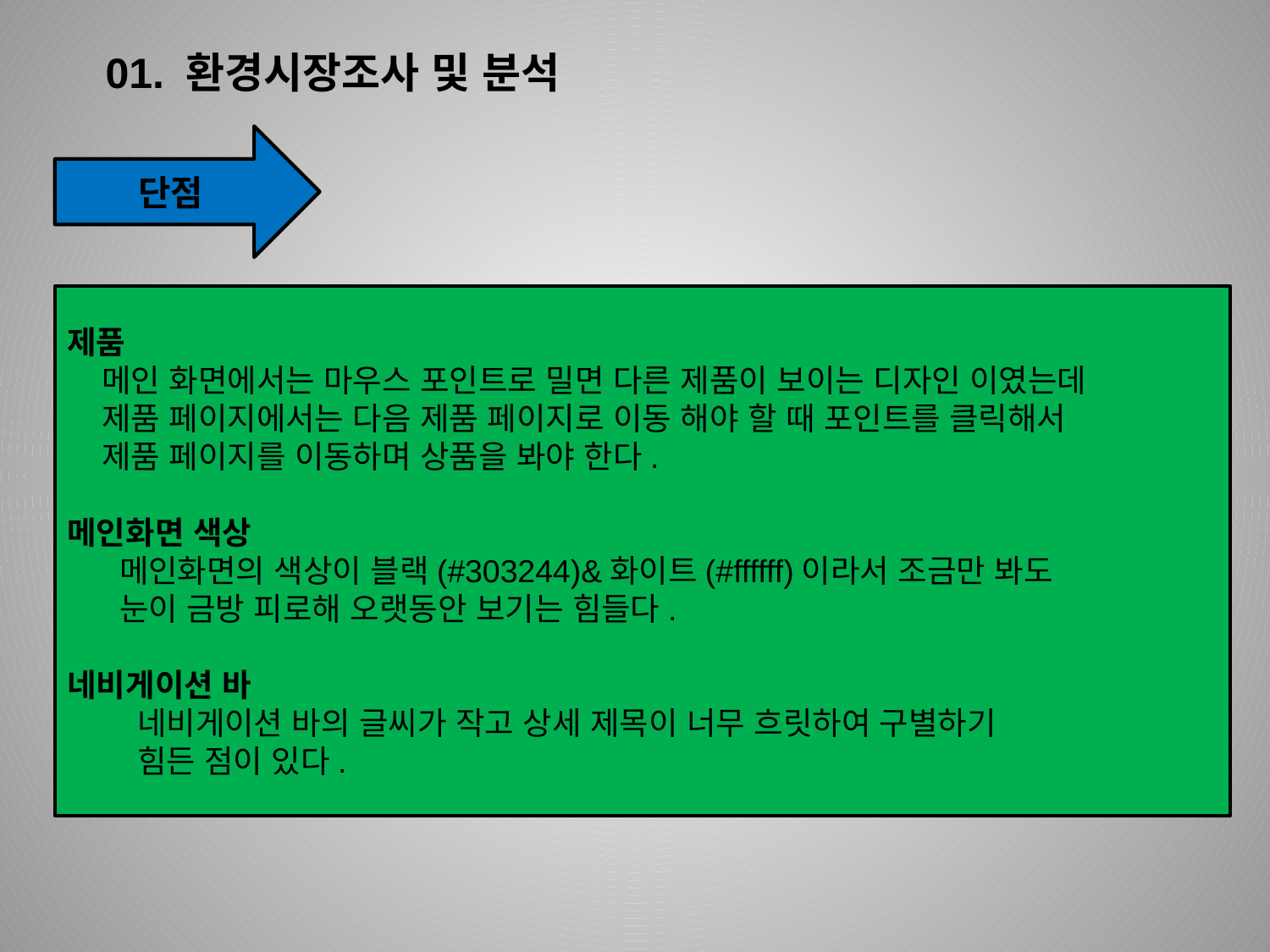

01. 환경시장조사 및 분석
단점
제품
   메인 화면에서는 마우스 포인트로 밀면 다른 제품이 보이는 디자인 이였는데
   제품 페이지에서는 다음 제품 페이지로 이동 해야 할 때 포인트를 클릭해서
   제품 페이지를 이동하며 상품을 봐야 한다.

메인화면 색상
     메인화면의 색상이 블랙(#303244)&화이트(#ffffff)이라서 조금만 봐도
     눈이 금방 피로해 오랫동안 보기는 힘들다.

네비게이션 바
       네비게이션 바의 글씨가 작고 상세 제목이 너무 흐릿하여 구별하기
       힘든 점이 있다.